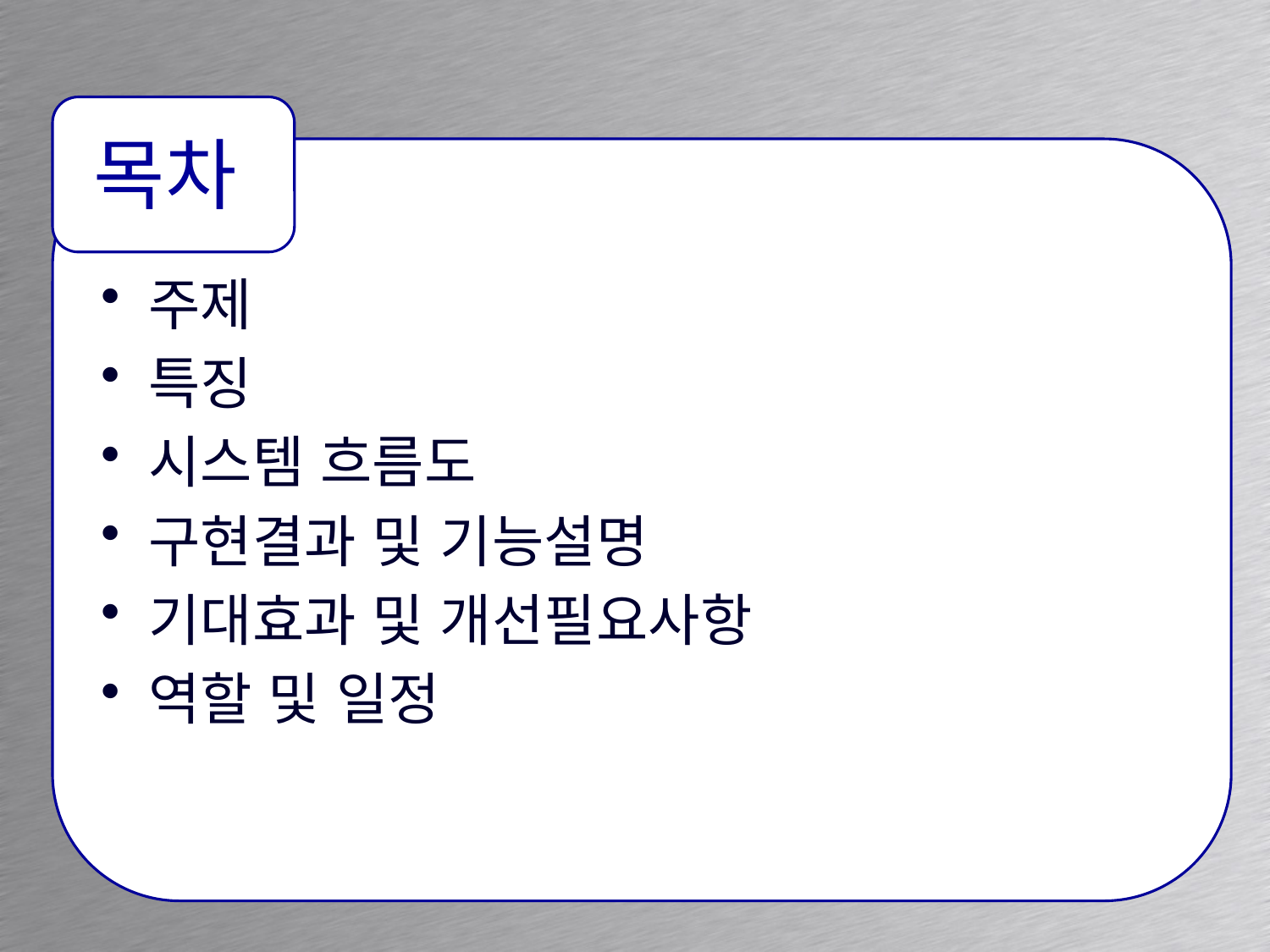

# 목차

주제
특징
시스템 흐름도
구현결과 및 기능설명
기대효과 및 개선필요사항
역할 및 일정